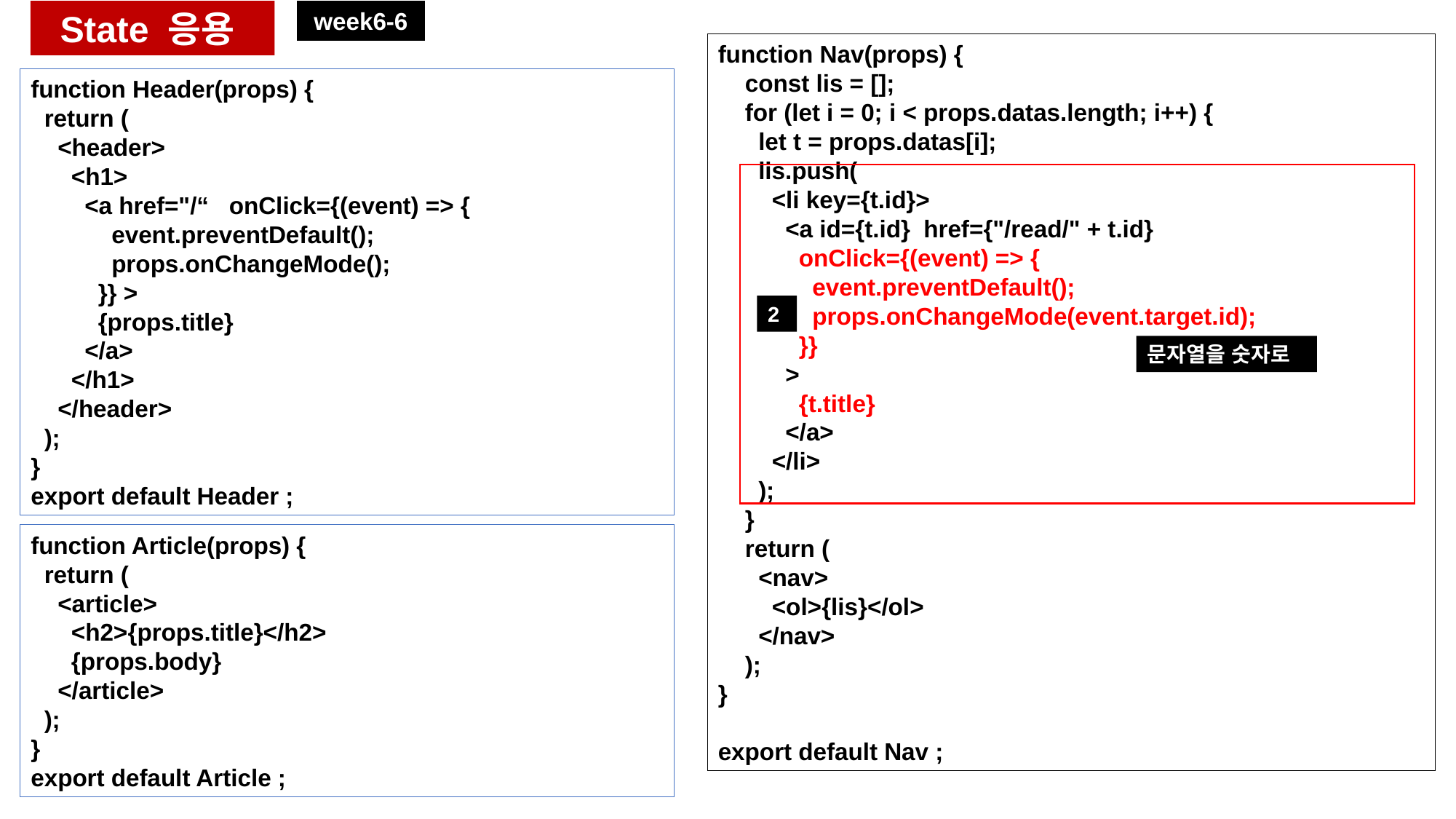

week6-6
State 응용
function Nav(props) {
    const lis = [];
    for (let i = 0; i < props.datas.length; i++) {
      let t = props.datas[i];
      lis.push(
        <li key={t.id}>
          <a id={t.id}  href={"/read/" + t.id}
            onClick={(event) => {
              event.preventDefault();
              props.onChangeMode(event.target.id);
            }}
          >
            {t.title}
          </a>
        </li>
      );
    }
    return (
      <nav>
        <ol>{lis}</ol>
      </nav>
    );
}

export default Nav ;
function Header(props) {
  return (
    <header>
      <h1>
        <a href="/“   onClick={(event) => {
            event.preventDefault();
            props.onChangeMode();
          }} >
          {props.title}
        </a>
      </h1>
    </header>
  );
}
export default Header ;

2
문자열을 숫자로
function Article(props) {
  return (
    <article>
      <h2>{props.title}</h2>
      {props.body}
    </article>
  );
}
export default Article ;